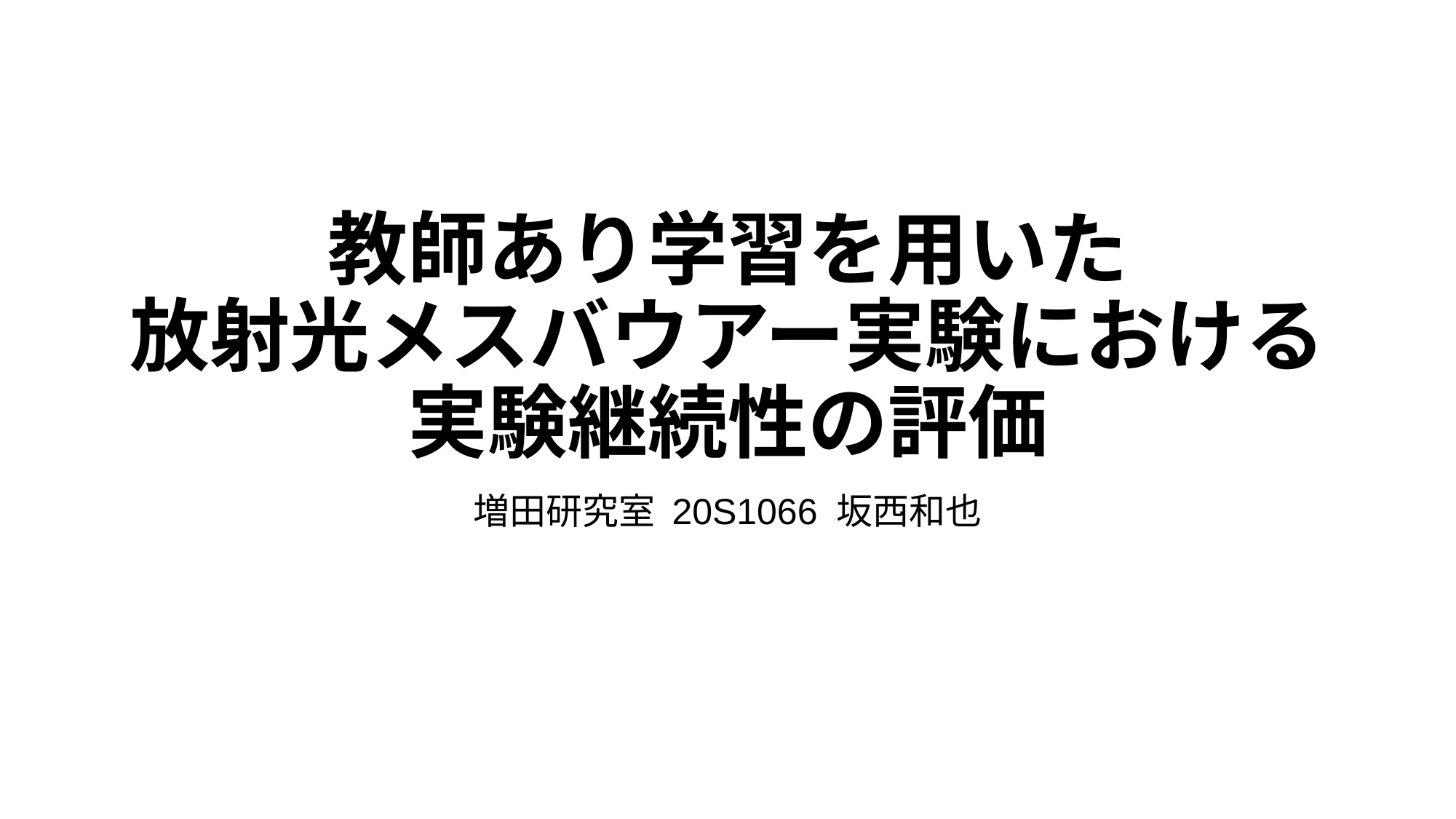

# 教師あり学習を用いた 放射光メスバウアー実験における 実験継続性の評価
増田研究室 20S1066 坂西和也